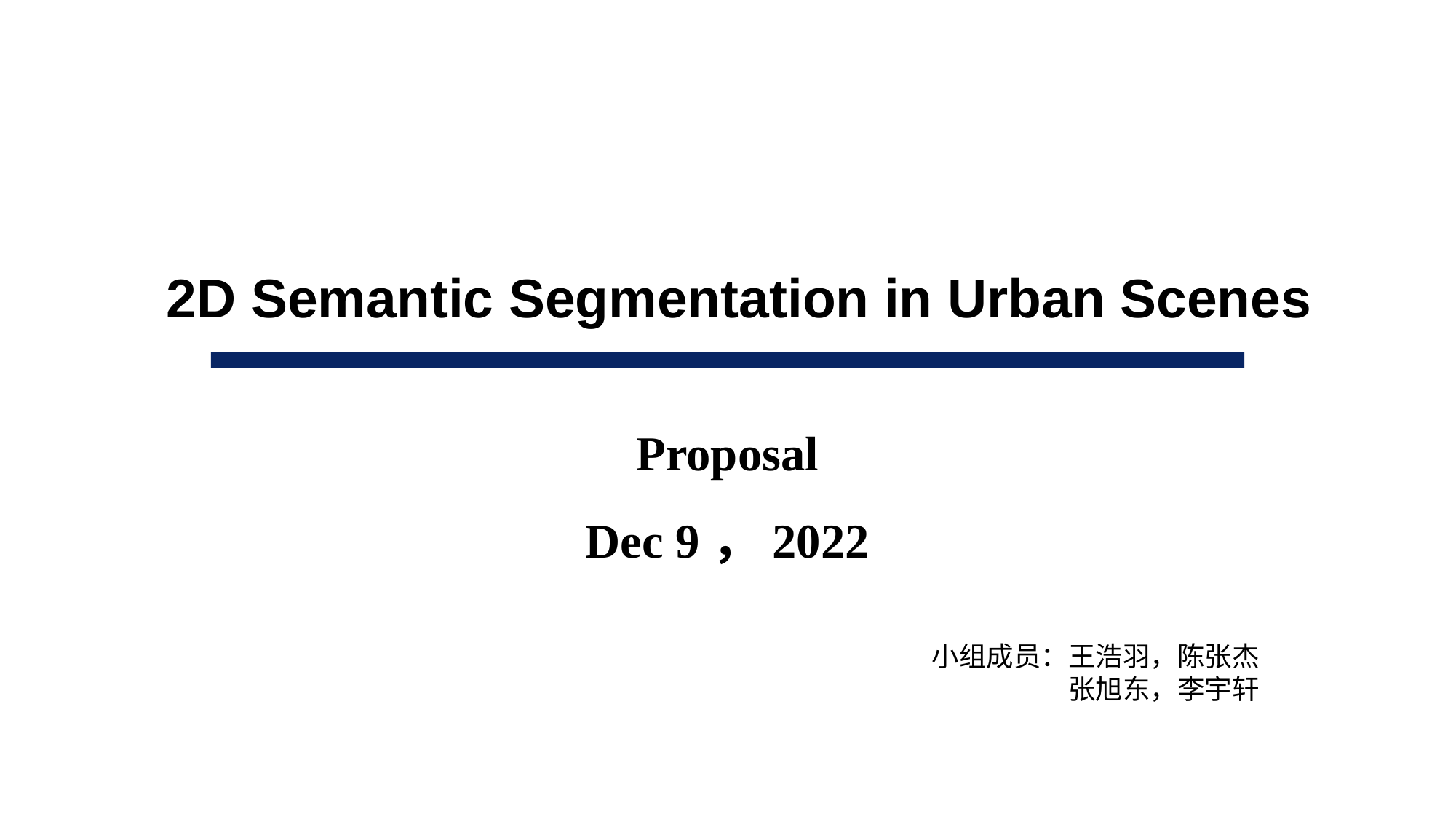

# 2D Semantic Segmentation in Urban Scenes

Proposal
Dec 9，2022
小组成员：王浩羽，陈张杰
张旭东，李宇轩